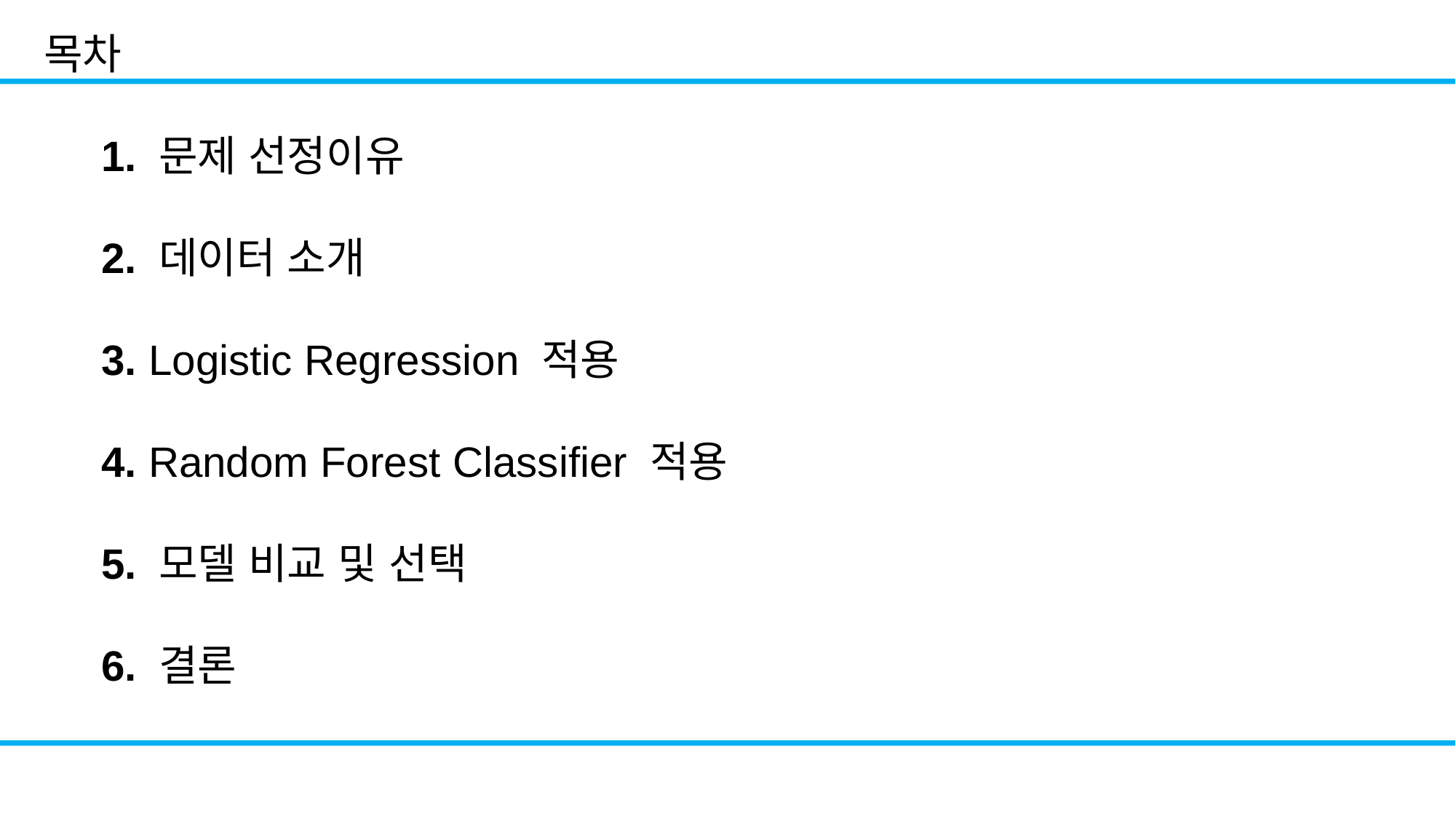

목차

1. 문제 선정이유

2. 데이터 소개

3. Logistic Regression 적용

4. Random Forest Classifier 적용

5. 모델 비교 및 선택

6. 결론